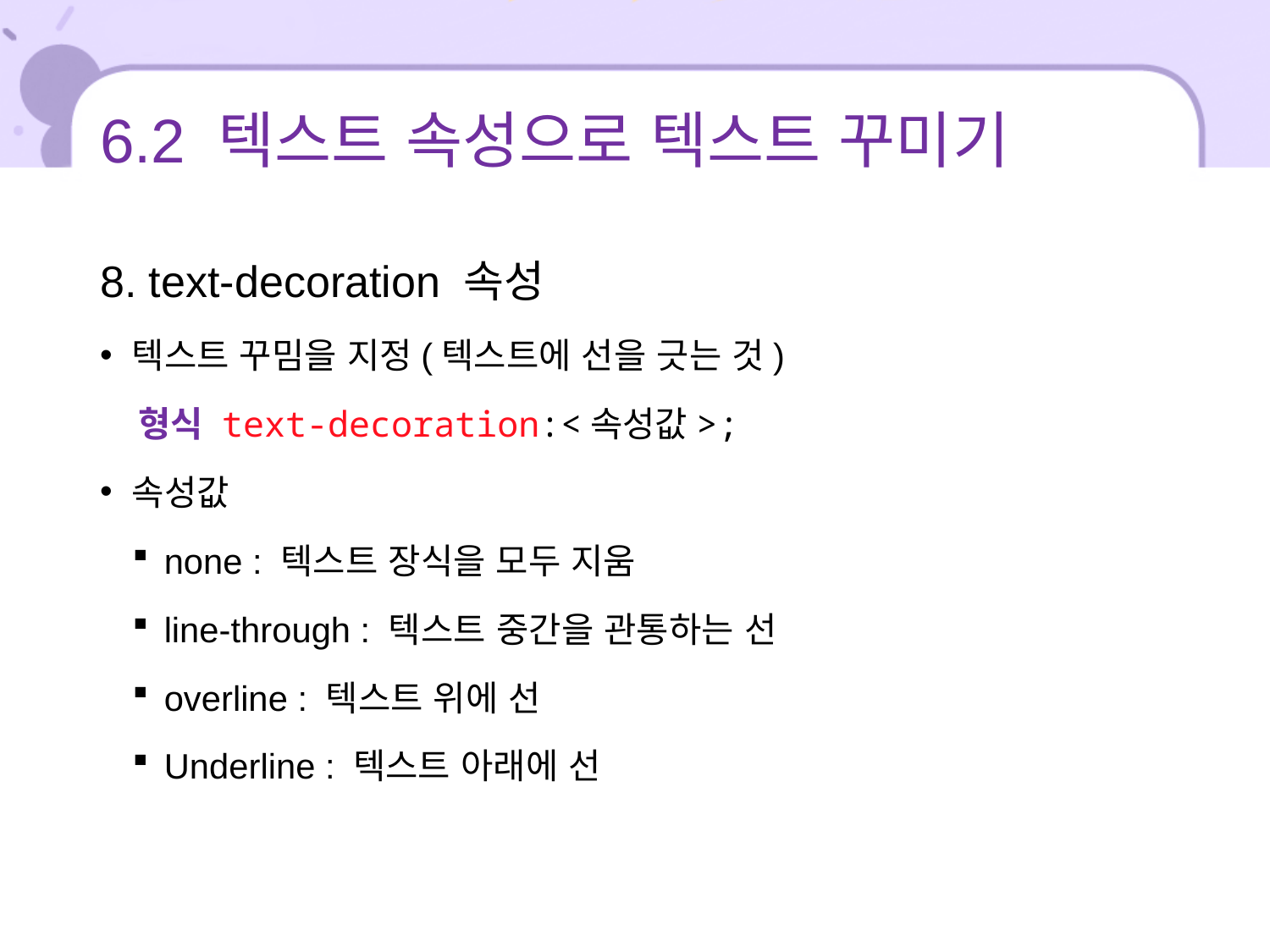

# 6.2 텍스트 속성으로 텍스트 꾸미기
8. text-decoration 속성
텍스트 꾸밈을 지정(텍스트에 선을 긋는 것)
   형식 text-decoration:<속성값>;
속성값
none : 텍스트 장식을 모두 지움
line-through : 텍스트 중간을 관통하는 선
overline : 텍스트 위에 선
Underline : 텍스트 아래에 선